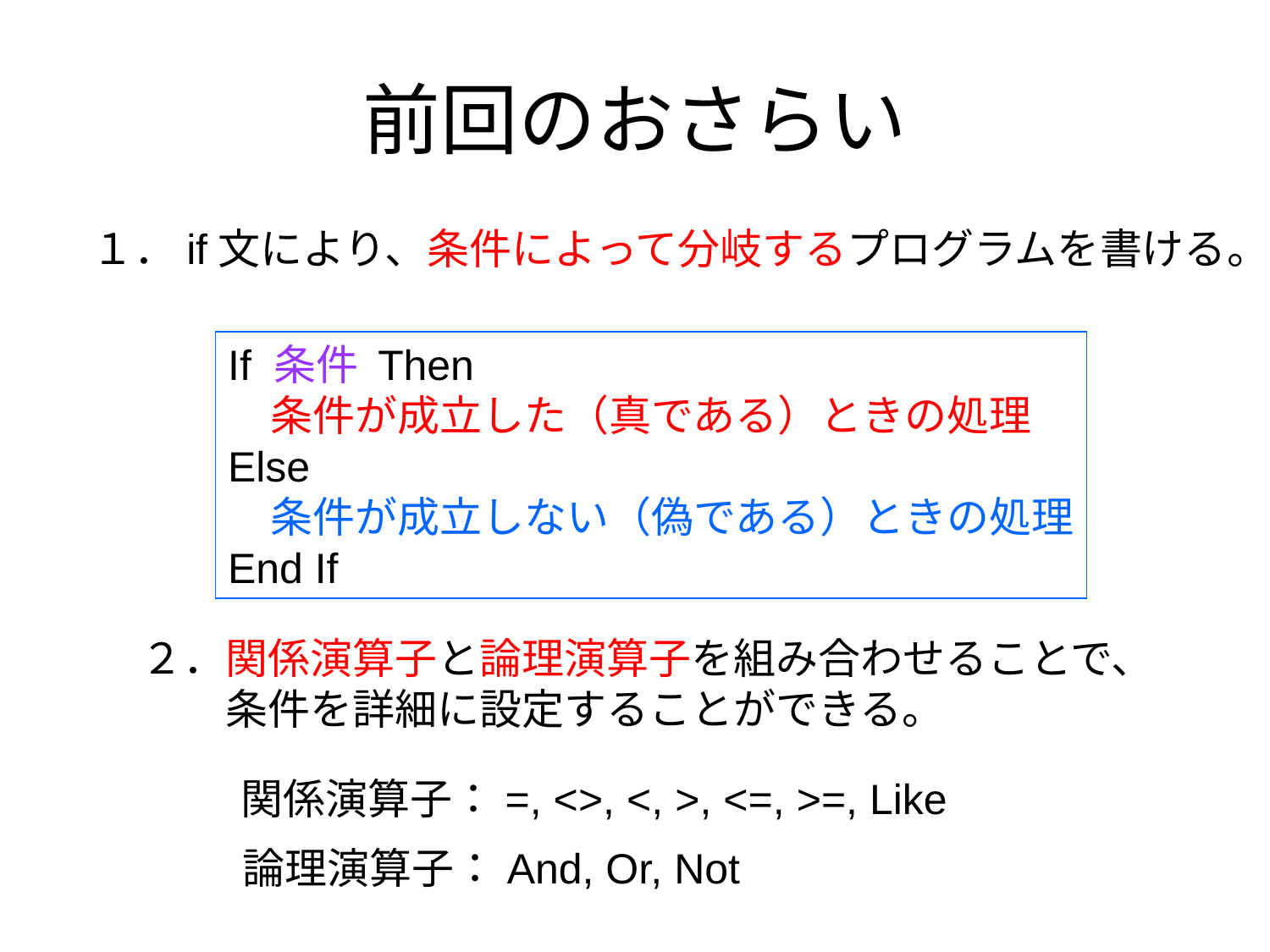

# 前回のおさらい
１．if文により、条件によって分岐するプログラムを書ける。
If 条件 Then
　条件が成立した（真である）ときの処理
Else
　条件が成立しない（偽である）ときの処理
End If
２．関係演算子と論理演算子を組み合わせることで、
　　条件を詳細に設定することができる。
関係演算子：=, <>, <, >, <=, >=, Like
論理演算子：And, Or, Not